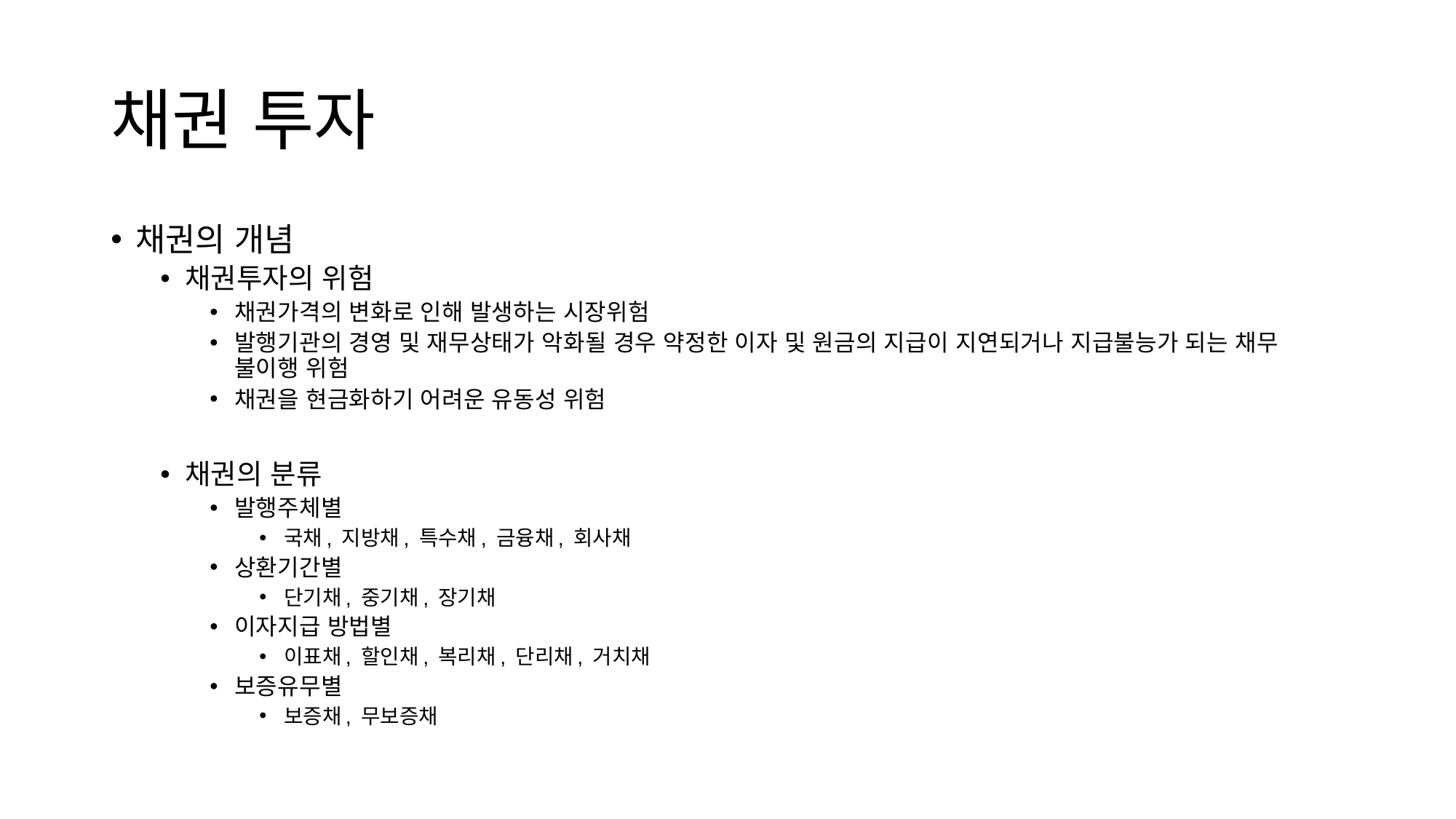

# 채권 투자
채권의 개념
채권투자의 위험
채권가격의 변화로 인해 발생하는 시장위험
발행기관의 경영 및 재무상태가 악화될 경우 약정한 이자 및 원금의 지급이 지연되거나 지급불능가 되는 채무 불이행 위험
채권을 현금화하기 어려운 유동성 위험

채권의 분류
발행주체별
국채, 지방채, 특수채, 금융채, 회사채
상환기간별
단기채, 중기채, 장기채
이자지급 방법별
이표채, 할인채, 복리채, 단리채, 거치채
보증유무별
보증채, 무보증채